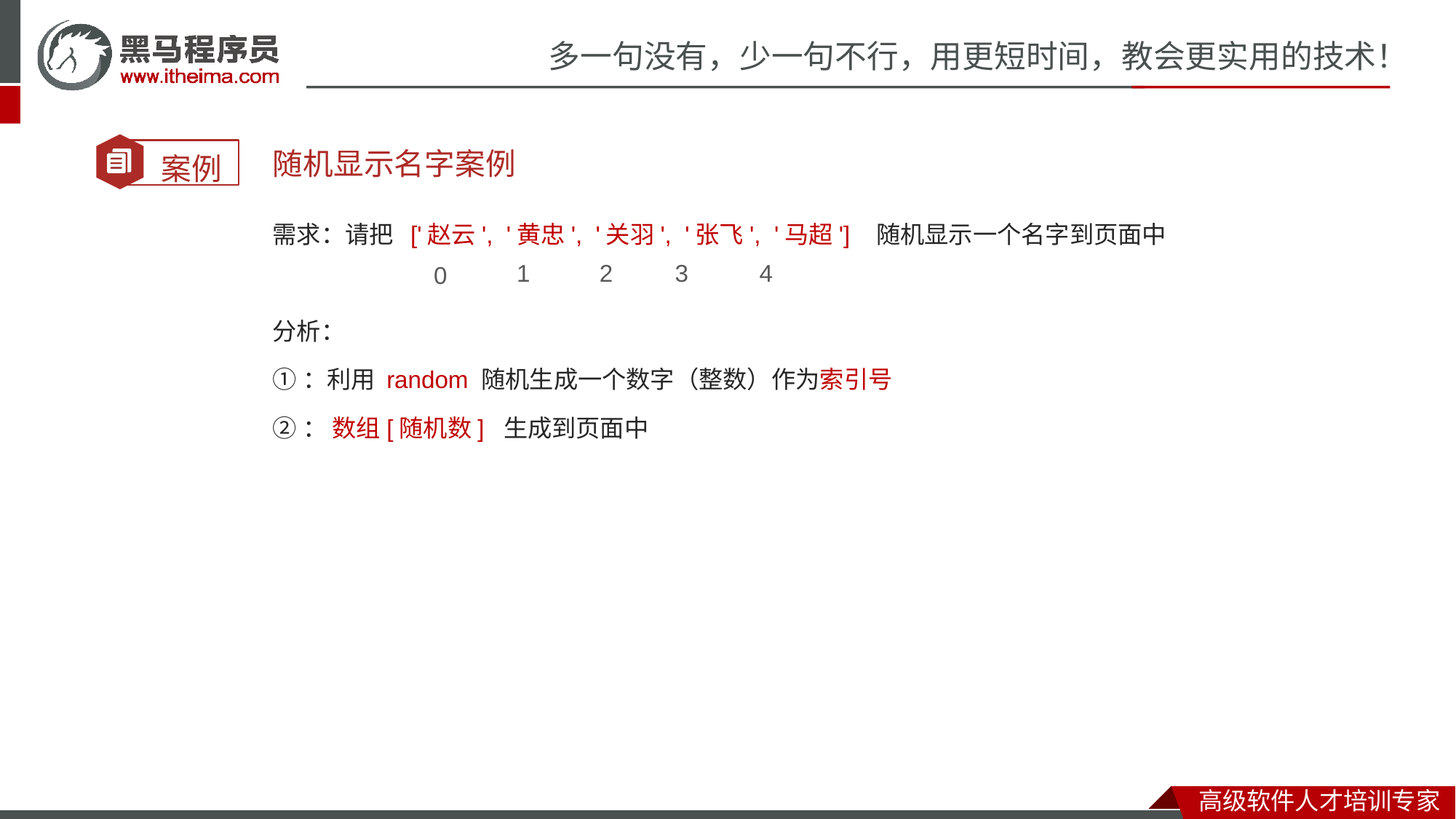

随机显示名字案例
需求：请把  ['赵云',  '黄忠',  '关羽',  '张飞',  '马超']   随机显示一个名字到页面中

分析：
①：利用 random 随机生成一个数字（整数）作为索引号
②： 数组[随机数]  生成到页面中
1
2
3
4
0